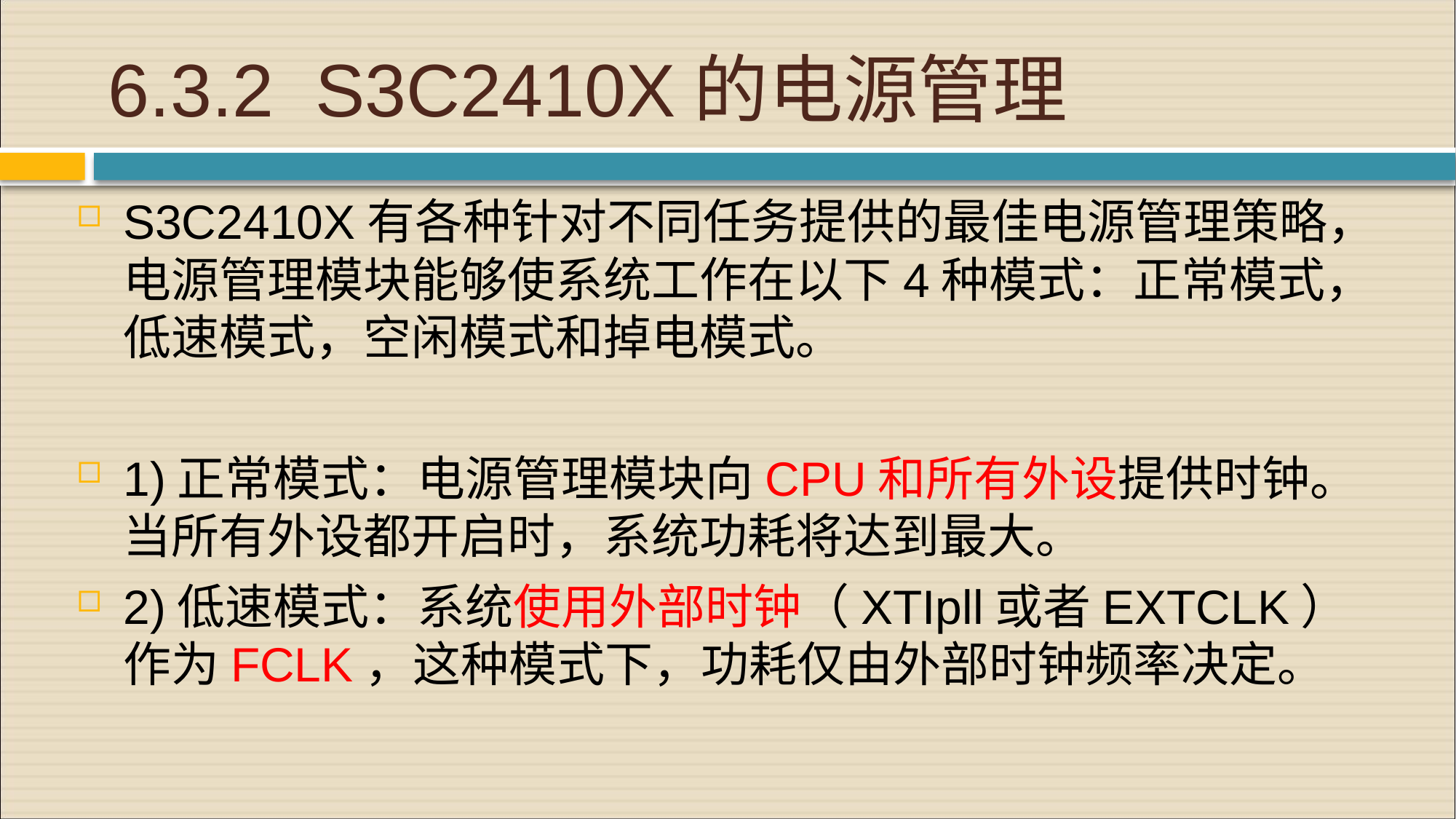

# 6.3.2  S3C2410X的电源管理
S3C2410X有各种针对不同任务提供的最佳电源管理策略，电源管理模块能够使系统工作在以下4种模式：正常模式，低速模式，空闲模式和掉电模式。

1)正常模式：电源管理模块向CPU和所有外设提供时钟。当所有外设都开启时，系统功耗将达到最大。
2)低速模式：系统使用外部时钟（XTIpll或者EXTCLK）作为FCLK，这种模式下，功耗仅由外部时钟频率决定。